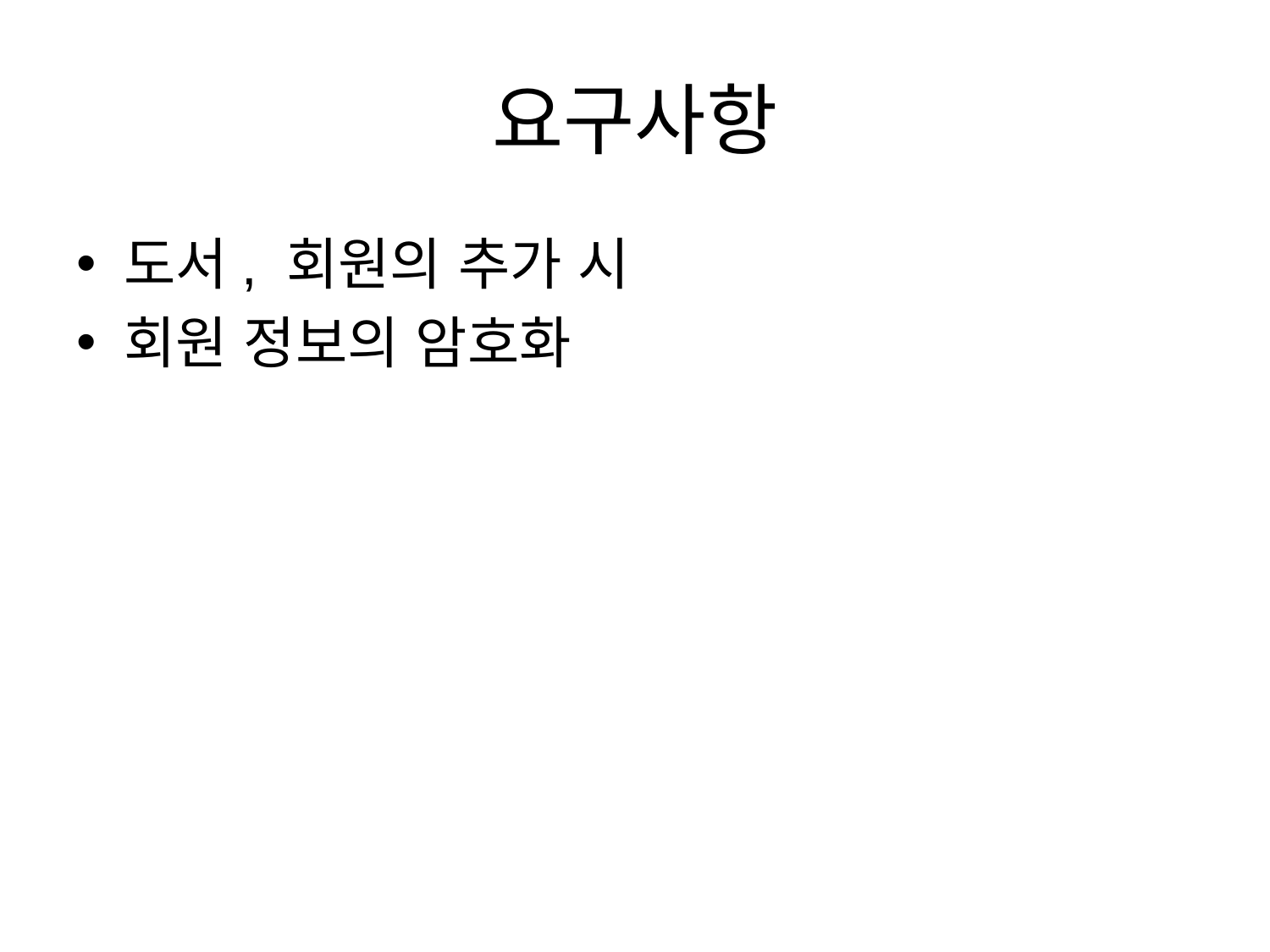

# 요구사항
도서, 회원의 추가 시
회원 정보의 암호화